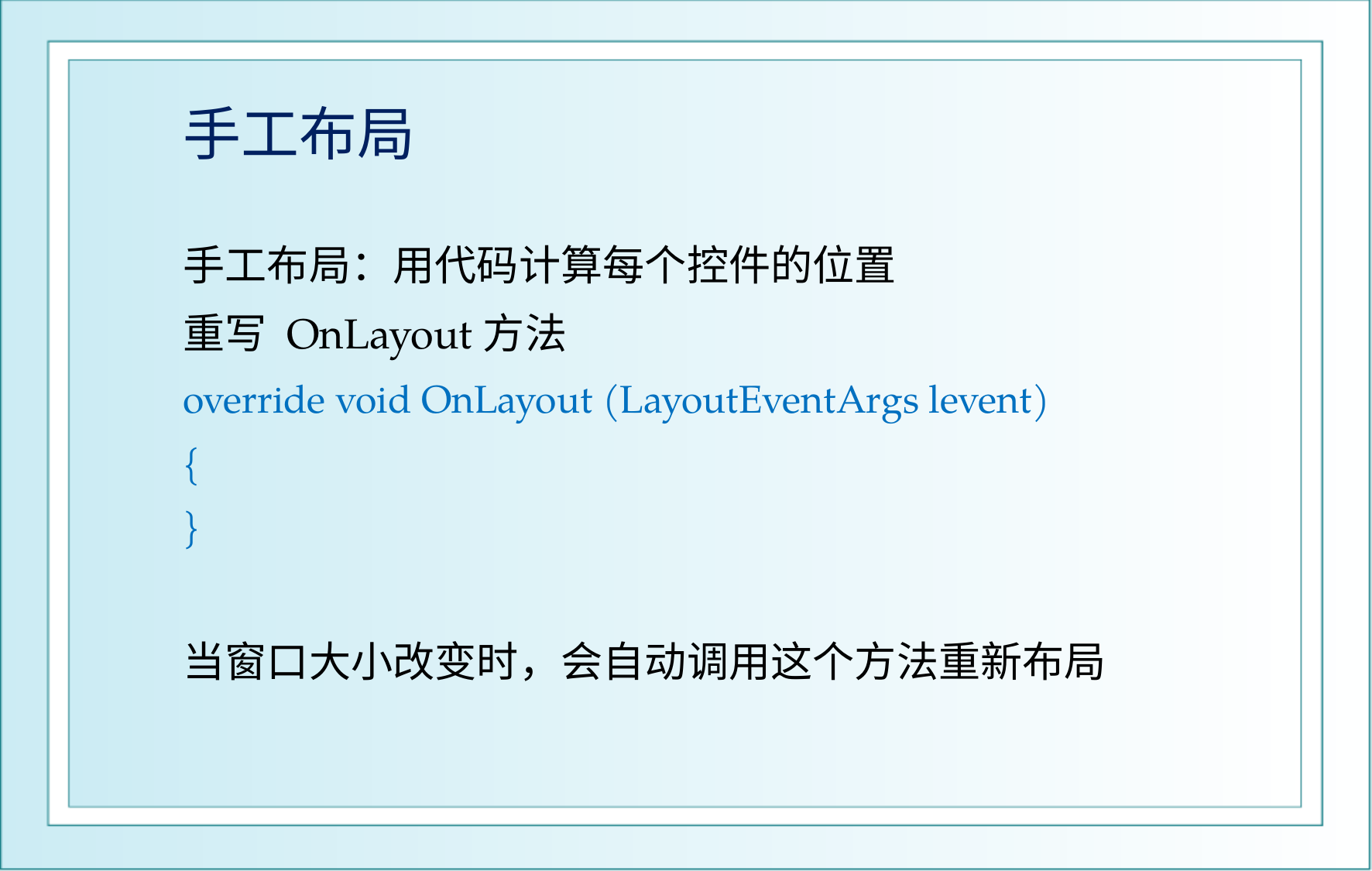

# 手工布局
手工布局：用代码计算每个控件的位置
重写 OnLayout方法
override void OnLayout (LayoutEventArgs levent)
{
}

当窗口大小改变时，会自动调用这个方法重新布局